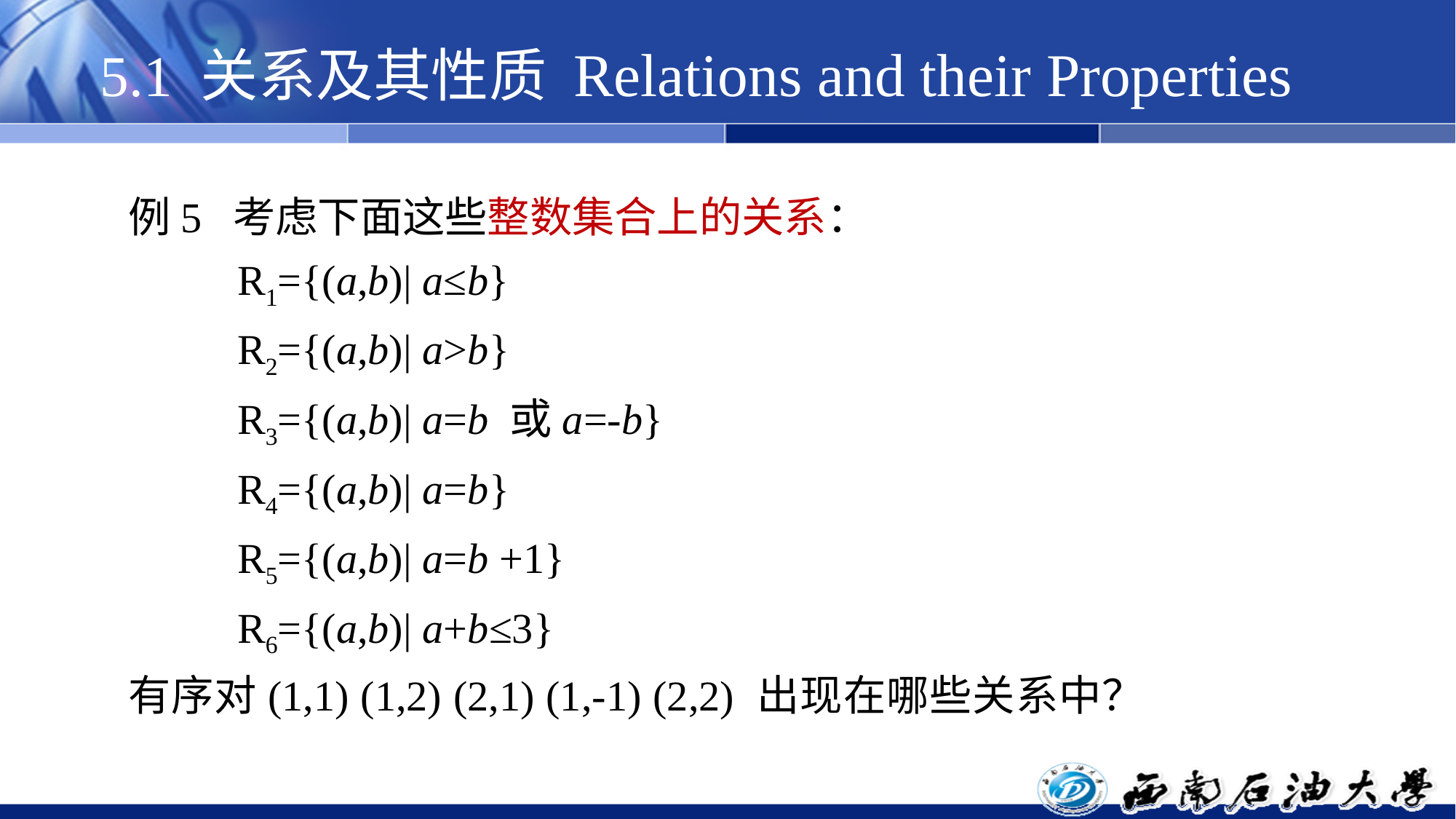

# 5.1 关系及其性质 Relations and their Properties
例5  考虑下面这些整数集合上的关系：
	R1={(a,b)| a≤b}
	R2={(a,b)| a>b}
	R3={(a,b)| a=b 或a=-b}
	R4={(a,b)| a=b}
	R5={(a,b)| a=b +1}
	R6={(a,b)| a+b≤3}
有序对(1,1) (1,2) (2,1) (1,-1) (2,2) 出现在哪些关系中？